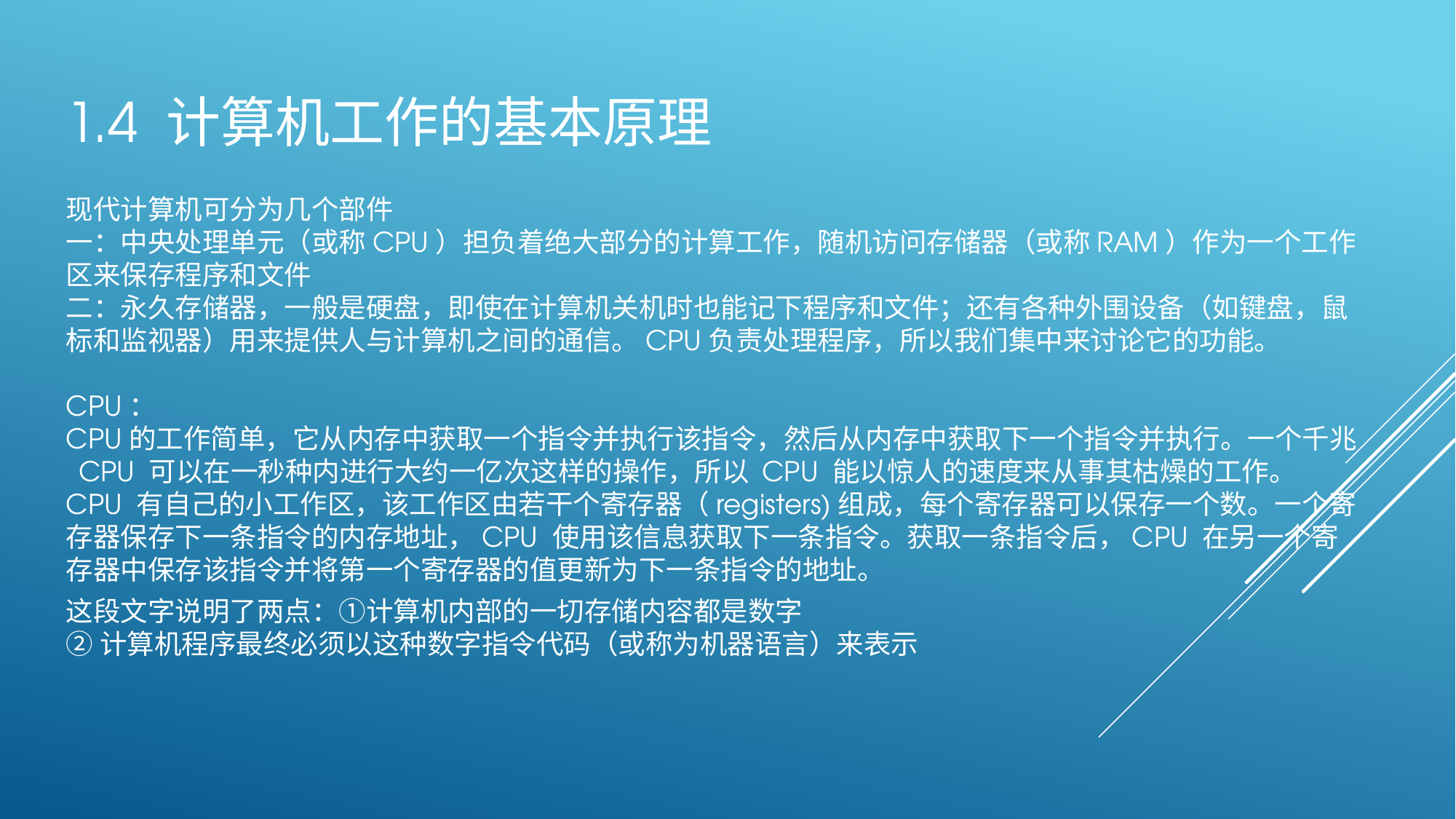

1.4 计算机工作的基本原理
现代计算机可分为几个部件
一：中央处理单元（或称CPU）担负着绝大部分的计算工作，随机访问存储器（或称RAM）作为一个工作区来保存程序和文件
二：永久存储器，一般是硬盘，即使在计算机关机时也能记下程序和文件；还有各种外围设备（如键盘，鼠标和监视器）用来提供人与计算机之间的通信。CPU负责处理程序，所以我们集中来讨论它的功能。

CPU：
CPU的工作简单，它从内存中获取一个指令并执行该指令，然后从内存中获取下一个指令并执行。一个千兆 CPU 可以在一秒种内进行大约一亿次这样的操作，所以 CPU 能以惊人的速度来从事其枯燥的工作。
CPU 有自己的小工作区，该工作区由若干个寄存器（registers)组成，每个寄存器可以保存一个数。一个寄存器保存下一条指令的内存地址，CPU 使用该信息获取下一条指令。获取一条指令后，CPU 在另一个寄存器中保存该指令并将第一个寄存器的值更新为下一条指令的地址。
这段文字说明了两点：①计算机内部的一切存储内容都是数字
②计算机程序最终必须以这种数字指令代码（或称为机器语言）来表示